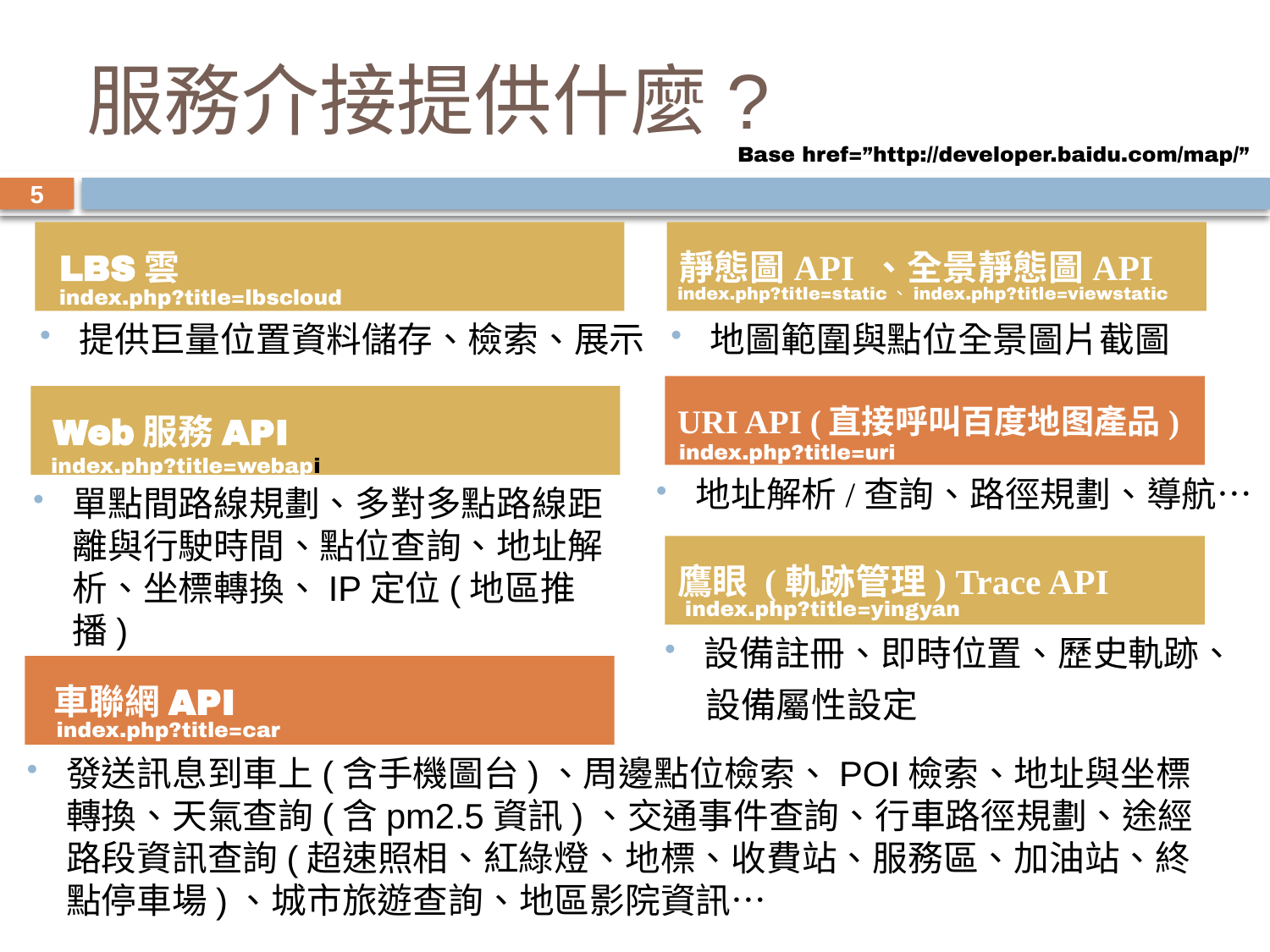

# 服務介接提供什麼?
Base href=”http://developer.baidu.com/map/”
5
 LBS雲
靜態圖API 、全景靜態圖API
index.php?title=static、index.php?title=viewstatic
index.php?title=lbscloud
提供巨量位置資料儲存、檢索、展示
地圖範圍與點位全景圖片截圖
URI API (直接呼叫百度地图產品)
 Web服務API
index.php?title=uri
index.php?title=webapi
地址解析/查詢、路徑規劃、導航…
單點間路線規劃、多對多點路線距離與行駛時間、點位查詢、地址解析、坐標轉換、IP定位(地區推播)
鷹眼 (軌跡管理) Trace API
index.php?title=yingyan
設備註冊、即時位置、歷史軌跡、
    設備屬性設定
 車聯網API
index.php?title=car
發送訊息到車上(含手機圖台)、周邊點位檢索、POI檢索、地址與坐標轉換、天氣查詢(含pm2.5資訊)、交通事件查詢、行車路徑規劃、途經路段資訊查詢(超速照相、紅綠燈、地標、收費站、服務區、加油站、終點停車場)、城市旅遊查詢、地區影院資訊…